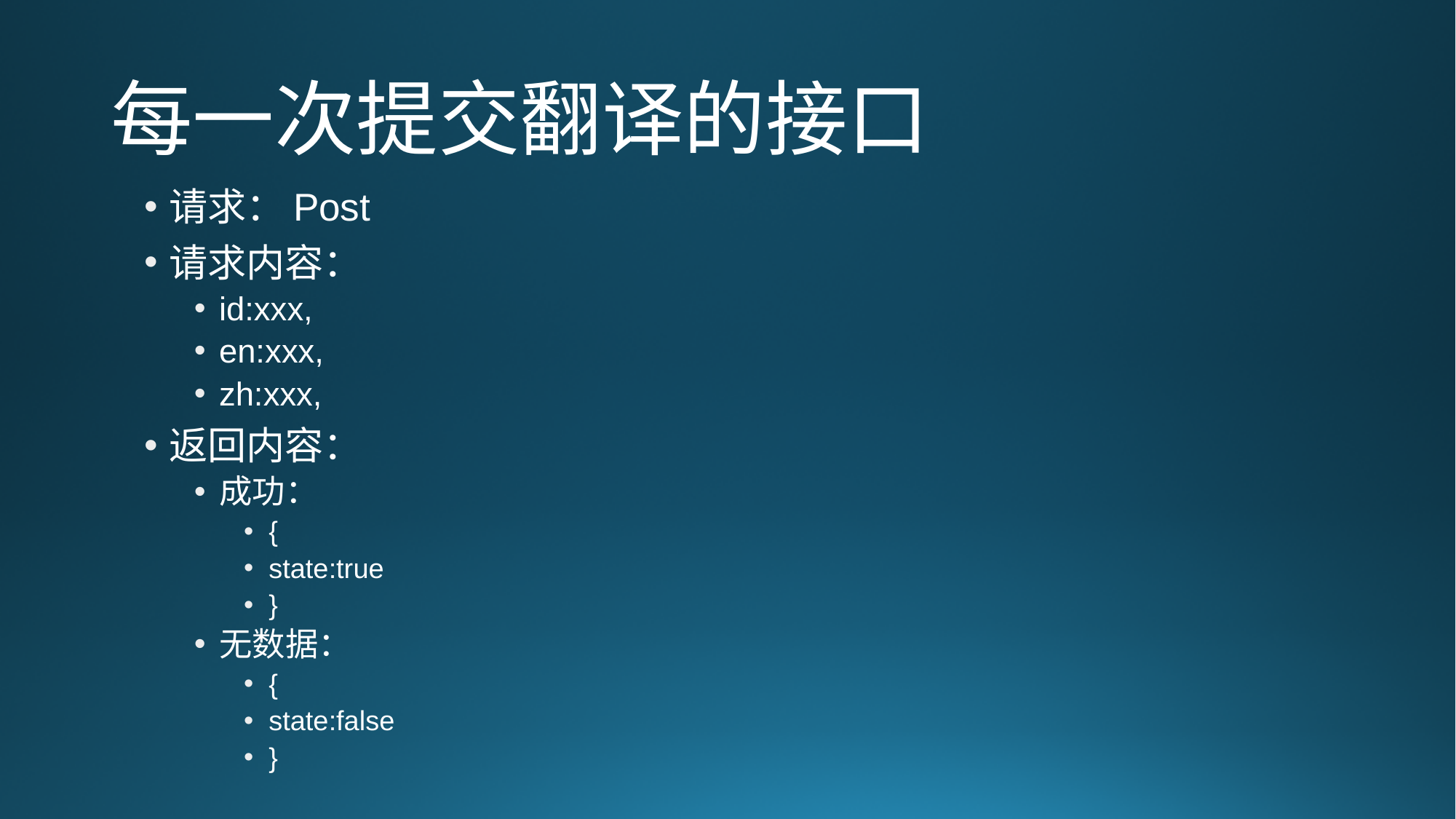

# 每一次提交翻译的接口
请求：Post
请求内容：
id:xxx,
en:xxx,
zh:xxx,
返回内容：
成功：
{
state:true
}
无数据：
{
state:false
}